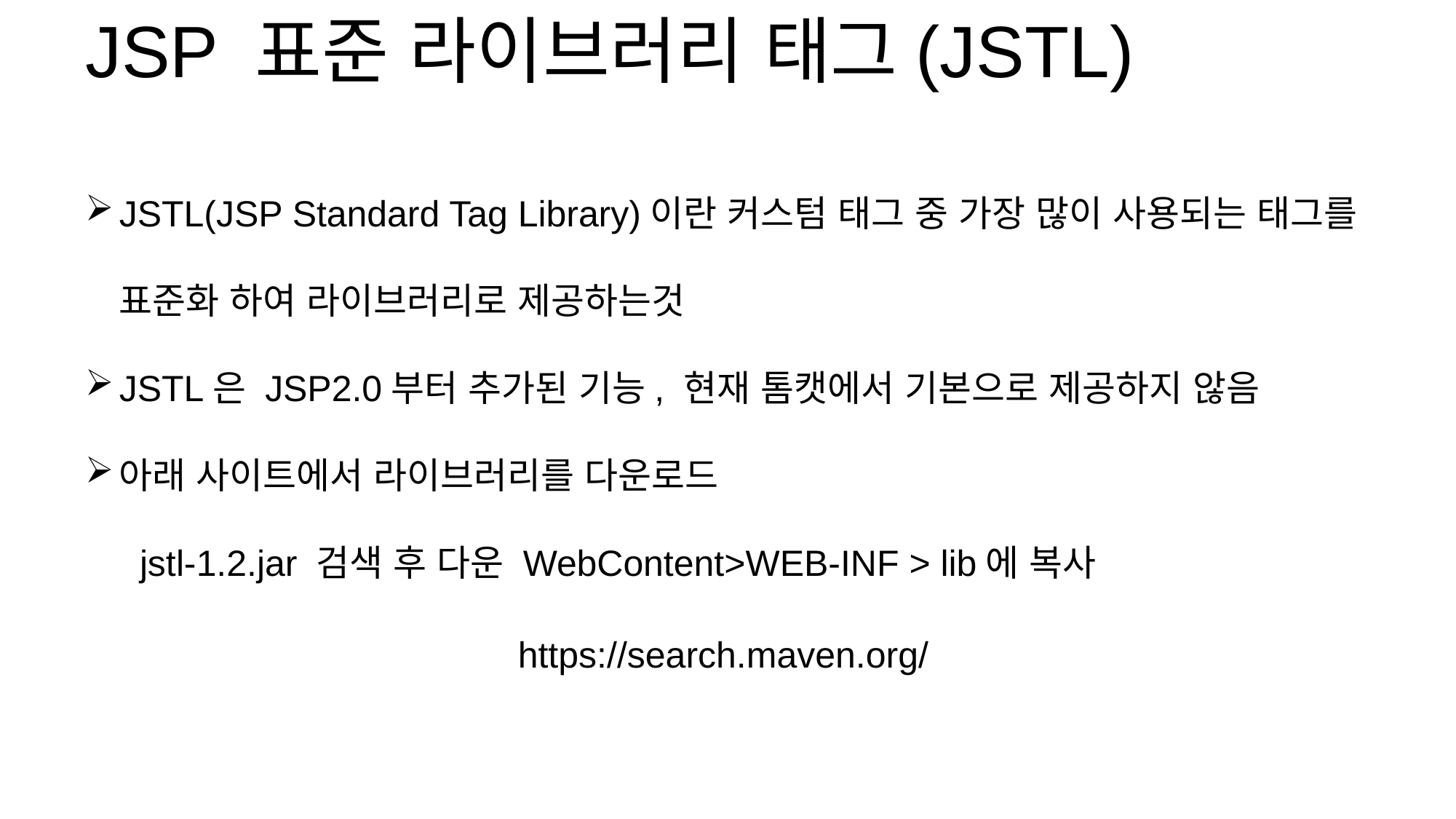

JSP 표준 라이브러리 태그(JSTL)
JSTL(JSP Standard Tag Library)이란 커스텀 태그 중 가장 많이 사용되는 태그를 표준화 하여 라이브러리로 제공하는것
JSTL은 JSP2.0부터 추가된 기능, 현재 톰캣에서 기본으로 제공하지 않음
아래 사이트에서 라이브러리를 다운로드
jstl-1.2.jar 검색 후 다운 WebContent>WEB-INF > lib에 복사

https://search.maven.org/